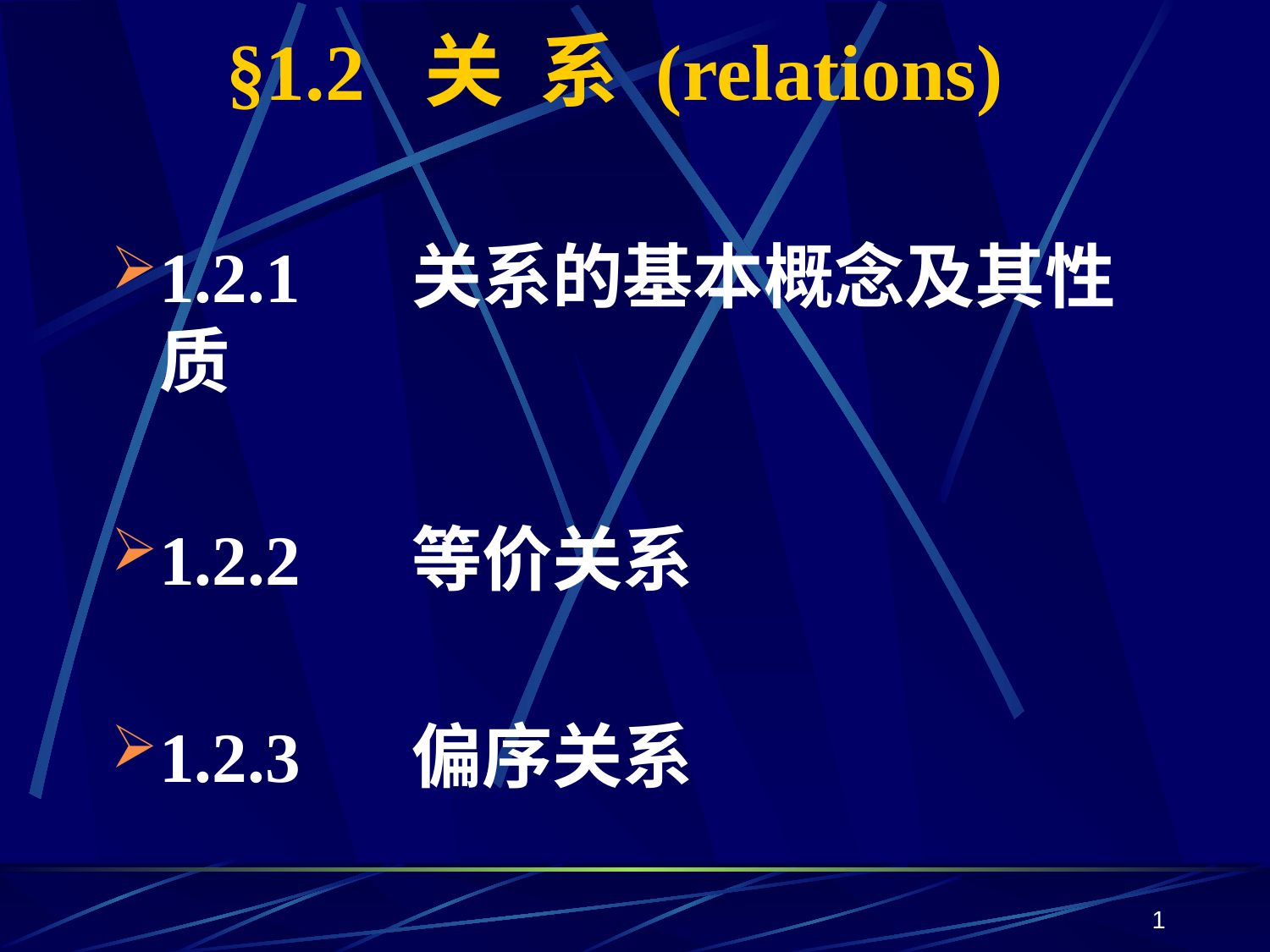

# §1.2  关  系 (relations)
1.2.1	关系的基本概念及其性质

1.2.2	等价关系

1.2.3	偏序关系
1